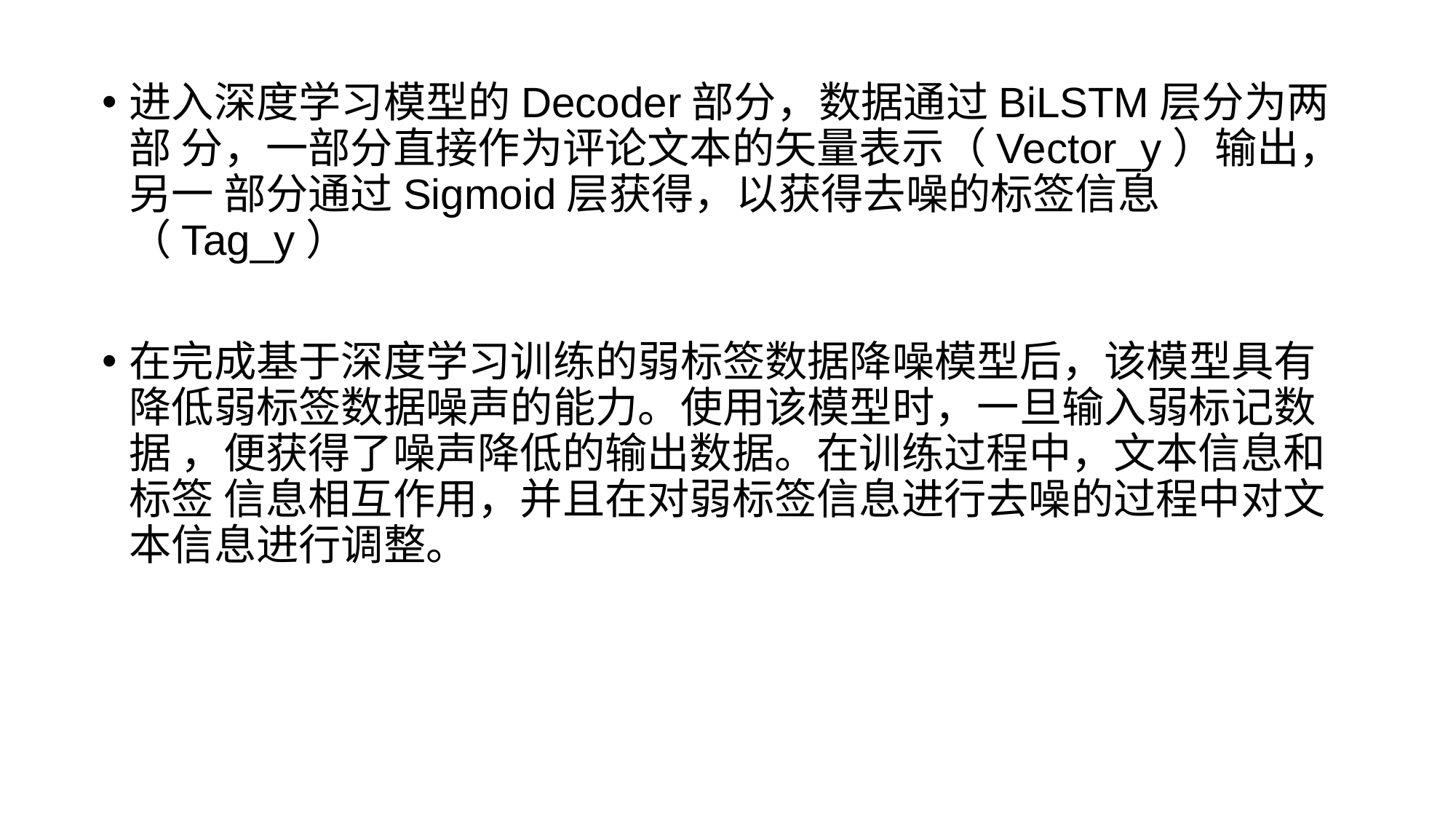

进入深度学习模型的Decoder部分，数据通过BiLSTM层分为两部 分，一部分直接作为评论文本的矢量表示（Vector_y）输出，另一 部分通过Sigmoid层获得，以获得去噪的标签信息（Tag_y）

在完成基于深度学习训练的弱标签数据降噪模型后，该模型具有 降低弱标签数据噪声的能力。使用该模型时，一旦输入弱标记数据 ，便获得了噪声降低的输出数据。在训练过程中，文本信息和标签 信息相互作用，并且在对弱标签信息进行去噪的过程中对文本信息进行调整。